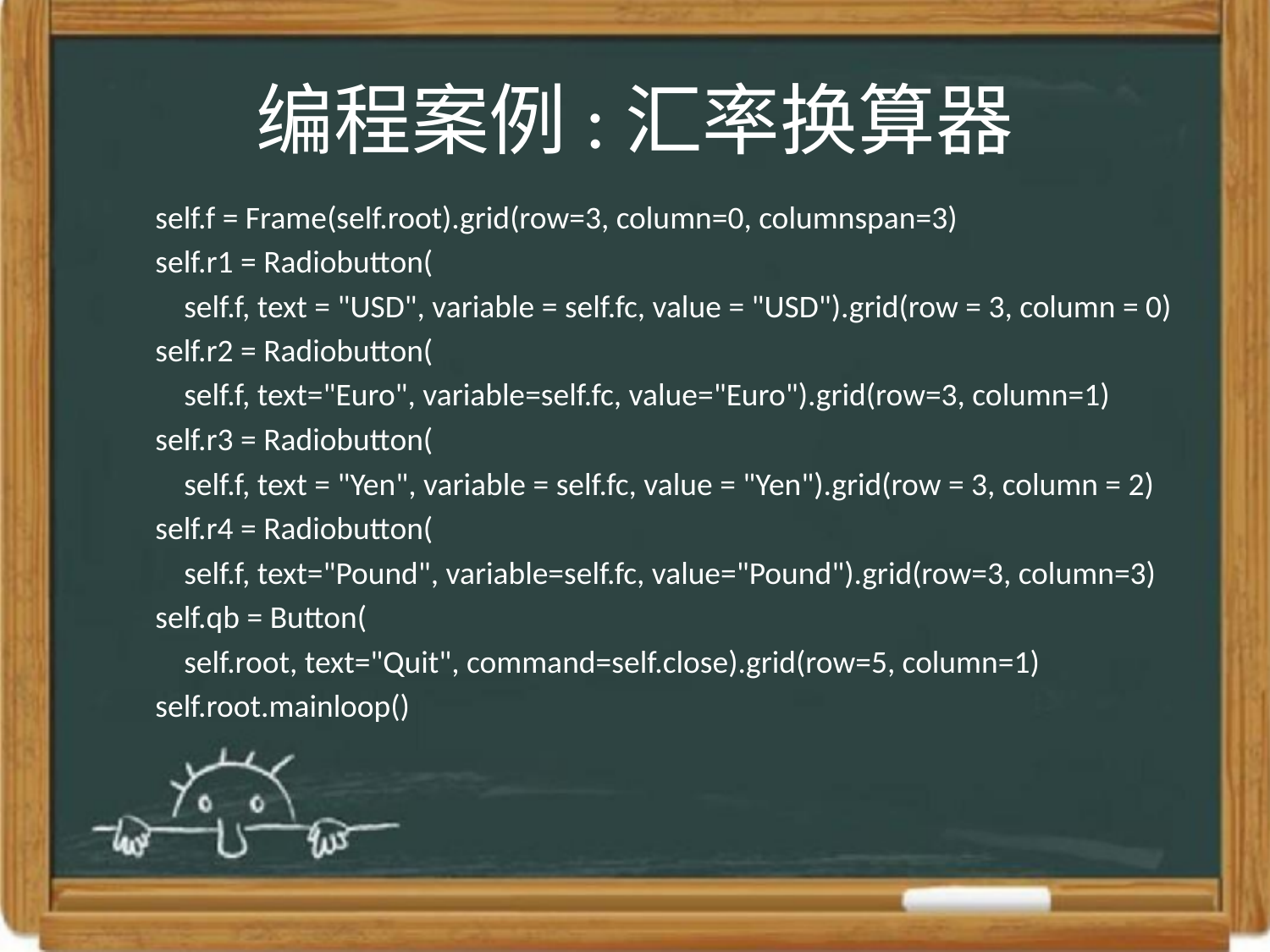

# 编程案例:汇率换算器
        self.f = Frame(self.root).grid(row=3, column=0, columnspan=3)
        self.r1 = Radiobutton(
            self.f, text = "USD", variable = self.fc, value = "USD").grid(row = 3, column = 0)
        self.r2 = Radiobutton(
            self.f, text="Euro", variable=self.fc, value="Euro").grid(row=3, column=1)
        self.r3 = Radiobutton(
            self.f, text = "Yen", variable = self.fc, value = "Yen").grid(row = 3, column = 2)
        self.r4 = Radiobutton(
            self.f, text="Pound", variable=self.fc, value="Pound").grid(row=3, column=3)
        self.qb = Button(
            self.root, text="Quit", command=self.close).grid(row=5, column=1)
        self.root.mainloop()